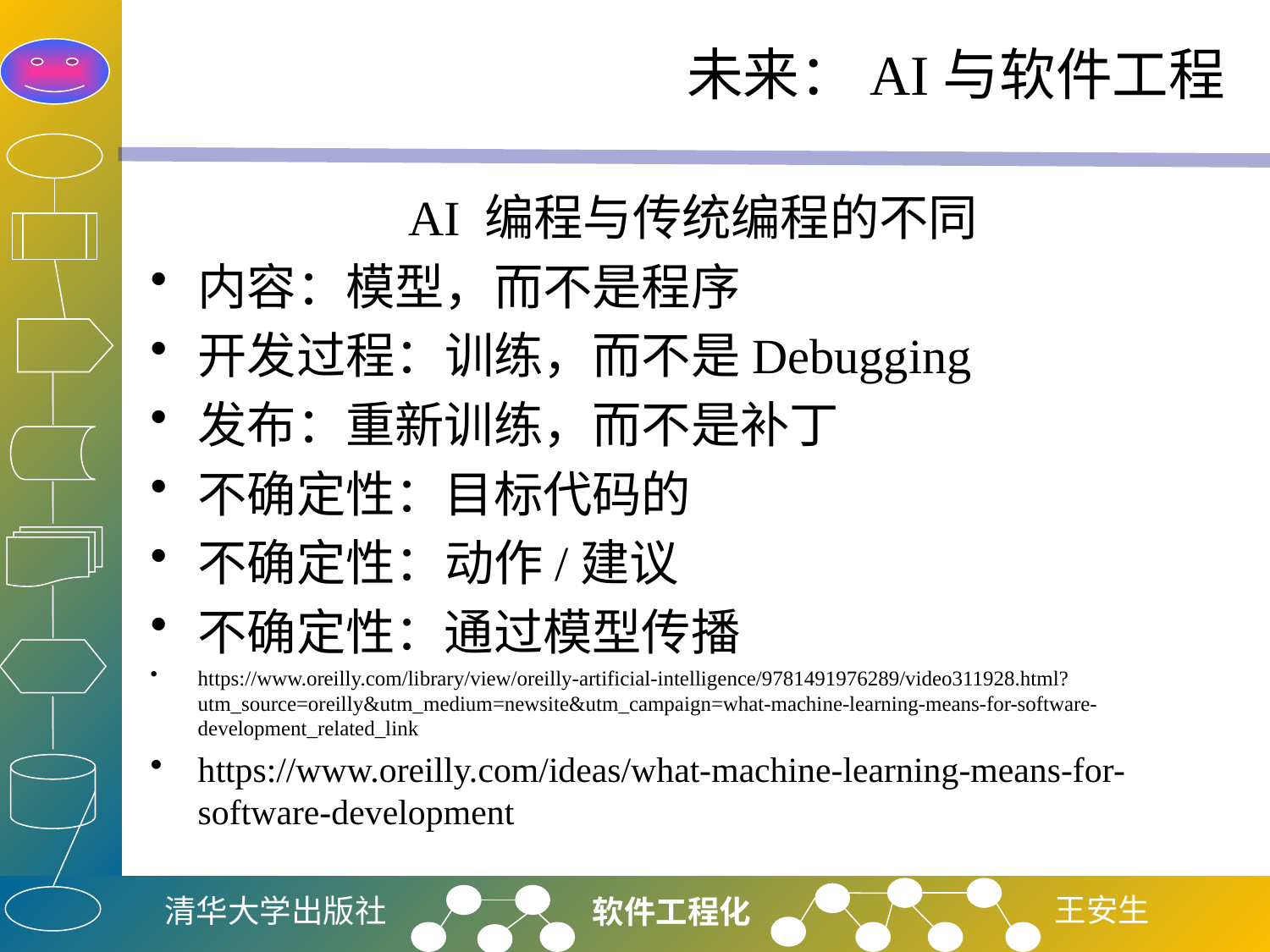

# 未来：AI与软件工程
AI 编程与传统编程的不同
内容：模型，而不是程序
开发过程：训练，而不是Debugging
发布：重新训练，而不是补丁
不确定性：目标代码的
不确定性：动作/建议
不确定性：通过模型传播
https://www.oreilly.com/library/view/oreilly-artificial-intelligence/9781491976289/video311928.html?utm_source=oreilly&utm_medium=newsite&utm_campaign=what-machine-learning-means-for-software-development_related_link
https://www.oreilly.com/ideas/what-machine-learning-means-for-software-development